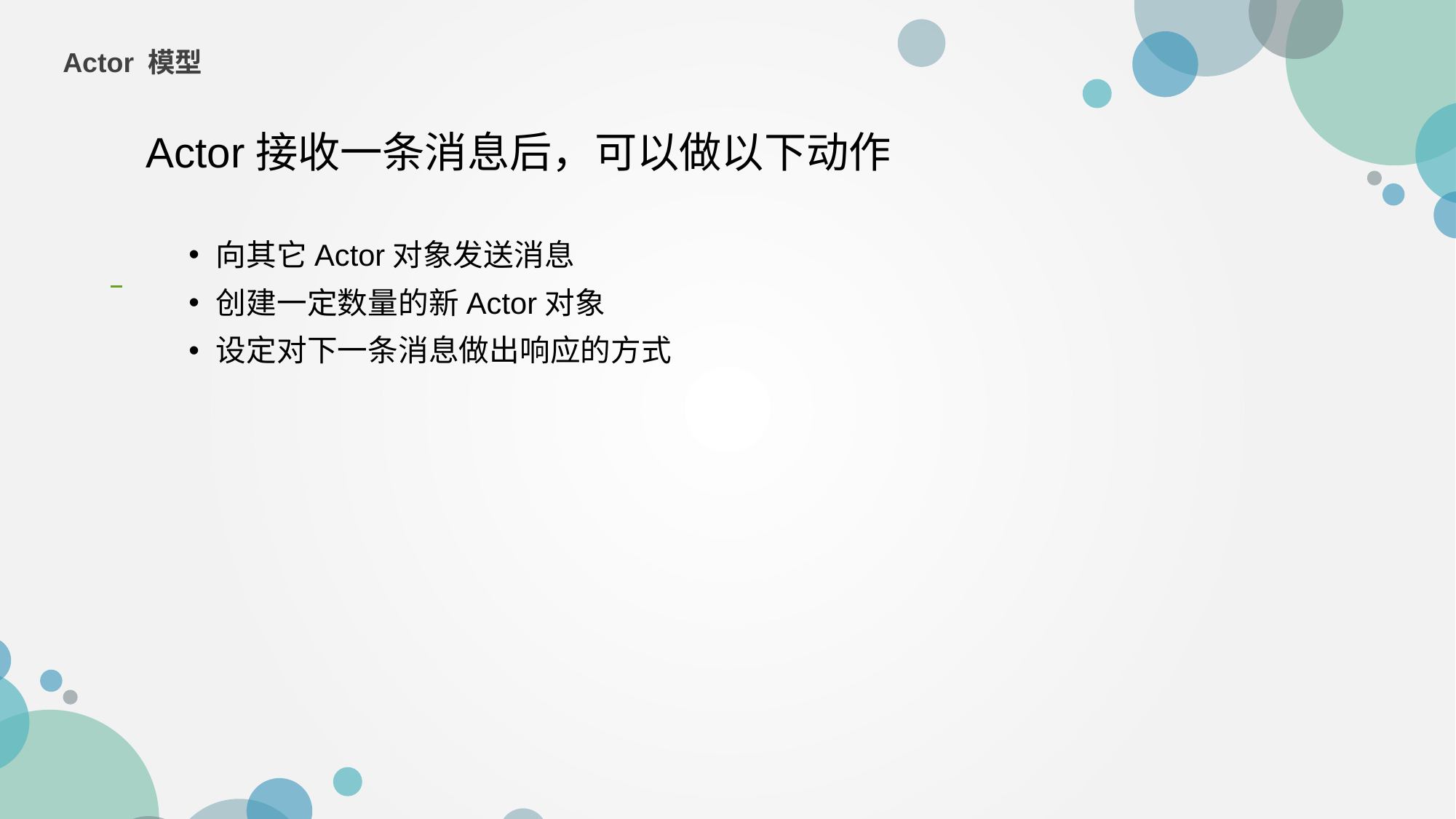

Actor 模型
   Actor接收一条消息后，可以做以下动作

向其它Actor对象发送消息
创建一定数量的新Actor对象
设定对下一条消息做出响应的方式